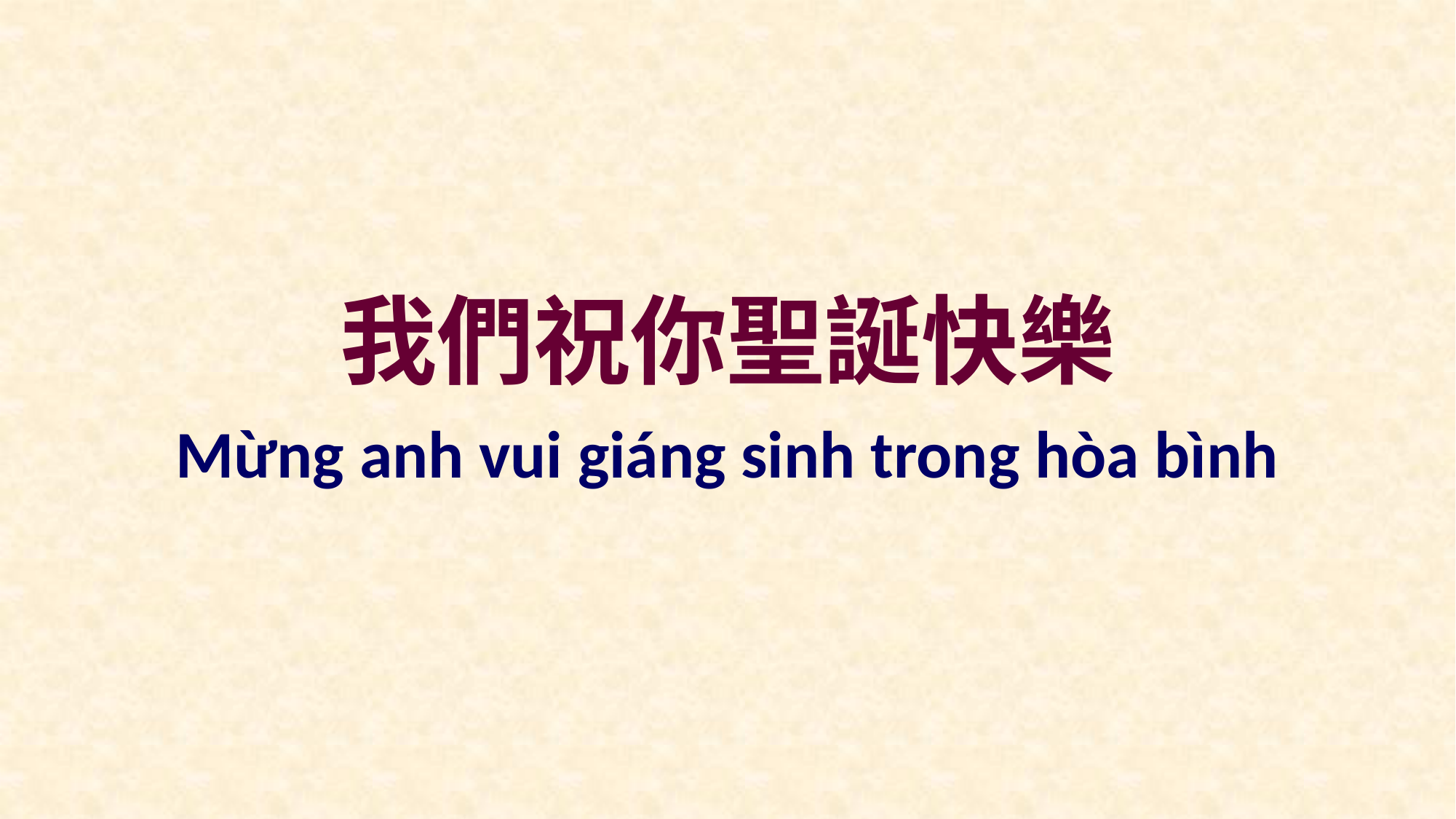

我們祝你聖誕快樂
Mừng anh vui giáng sinh trong hòa bình